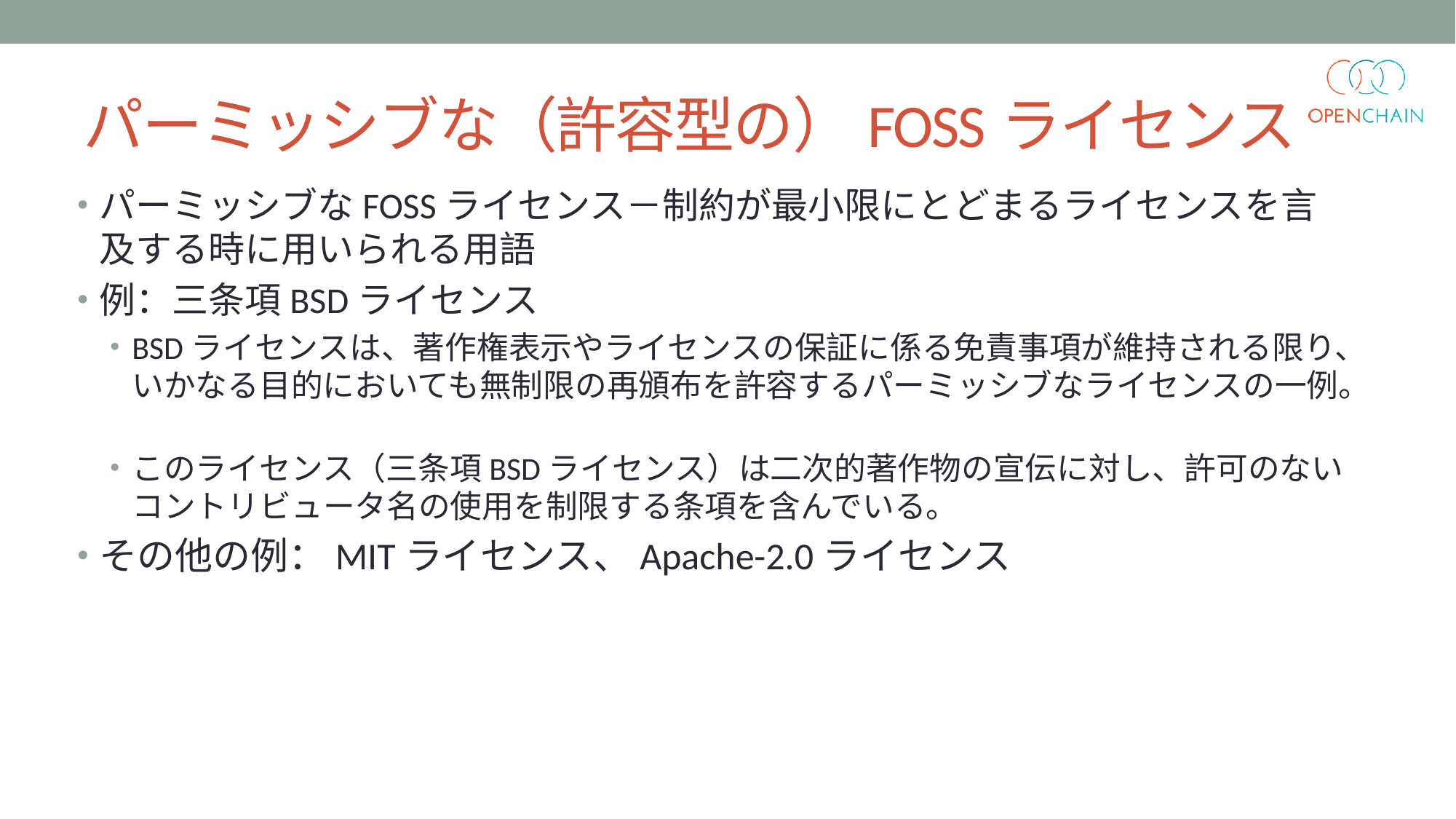

# パーミッシブな（許容型の）FOSSライセンス
パーミッシブなFOSSライセンス－制約が最小限にとどまるライセンスを言及する時に用いられる用語
例：三条項BSDライセンス
BSDライセンスは、著作権表示やライセンスの保証に係る免責事項が維持される限り、いかなる目的においても無制限の再頒布を許容するパーミッシブなライセンスの一例。
このライセンス（三条項BSDライセンス）は二次的著作物の宣伝に対し、許可のないコントリビュータ名の使用を制限する条項を含んでいる。
その他の例：MITライセンス、Apache-2.0ライセンス